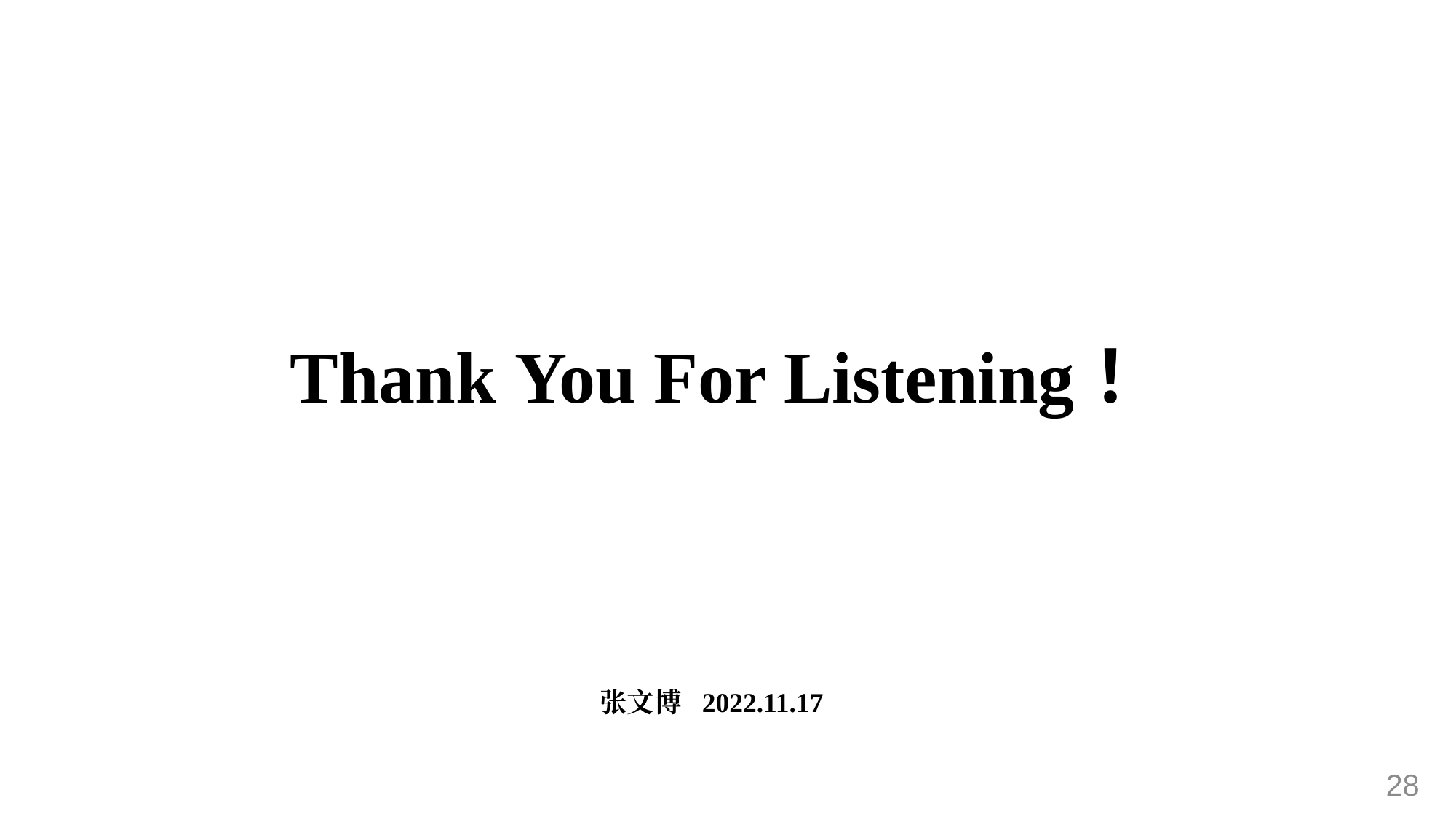

Thank You For Listening！
张文博  2022.11.17
28